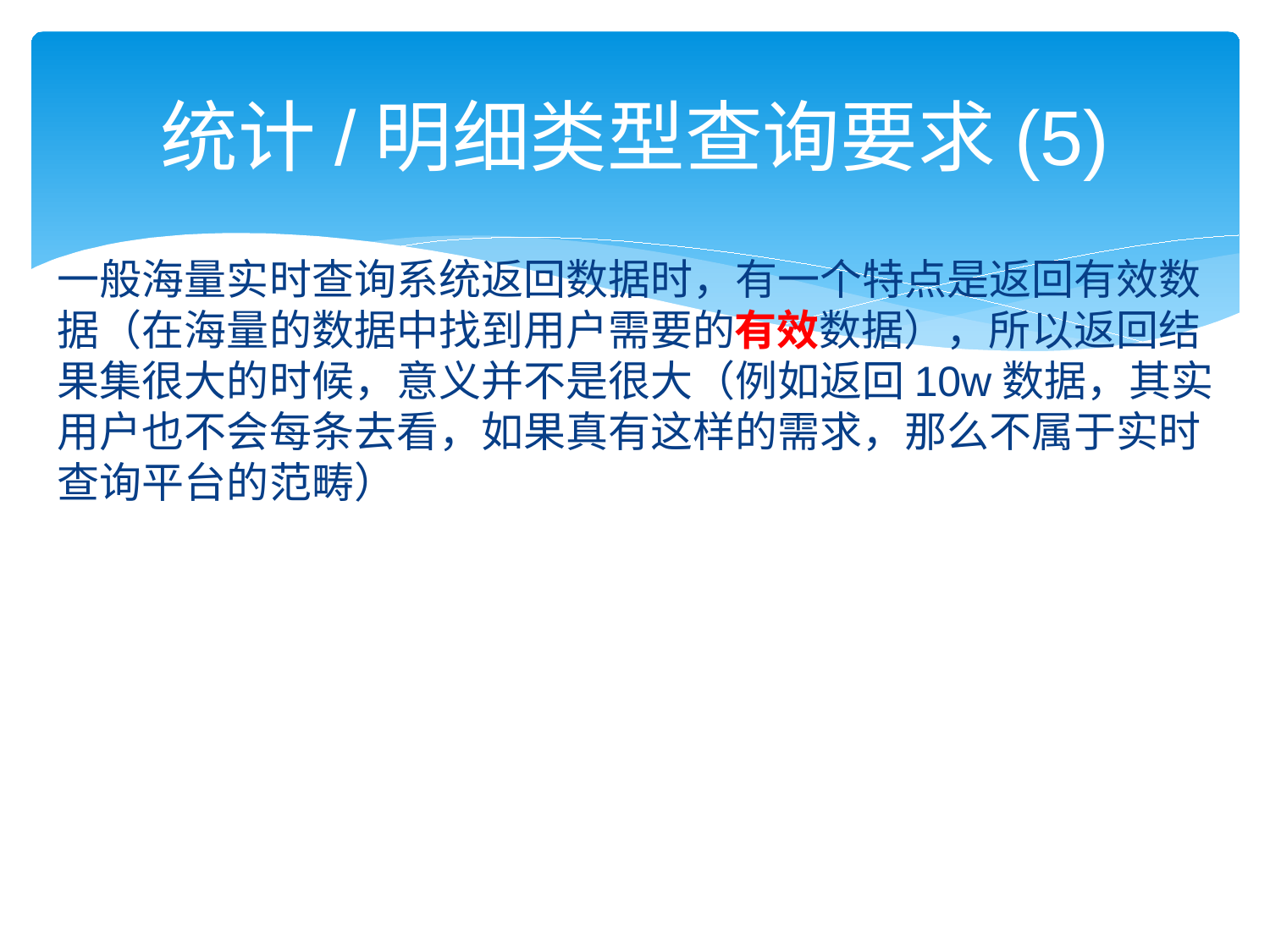

# 统计/明细类型查询要求(5)
一般海量实时查询系统返回数据时，有一个特点是返回有效数据（在海量的数据中找到用户需要的有效数据），所以返回结果集很大的时候，意义并不是很大（例如返回10w数据，其实用户也不会每条去看，如果真有这样的需求，那么不属于实时查询平台的范畴）